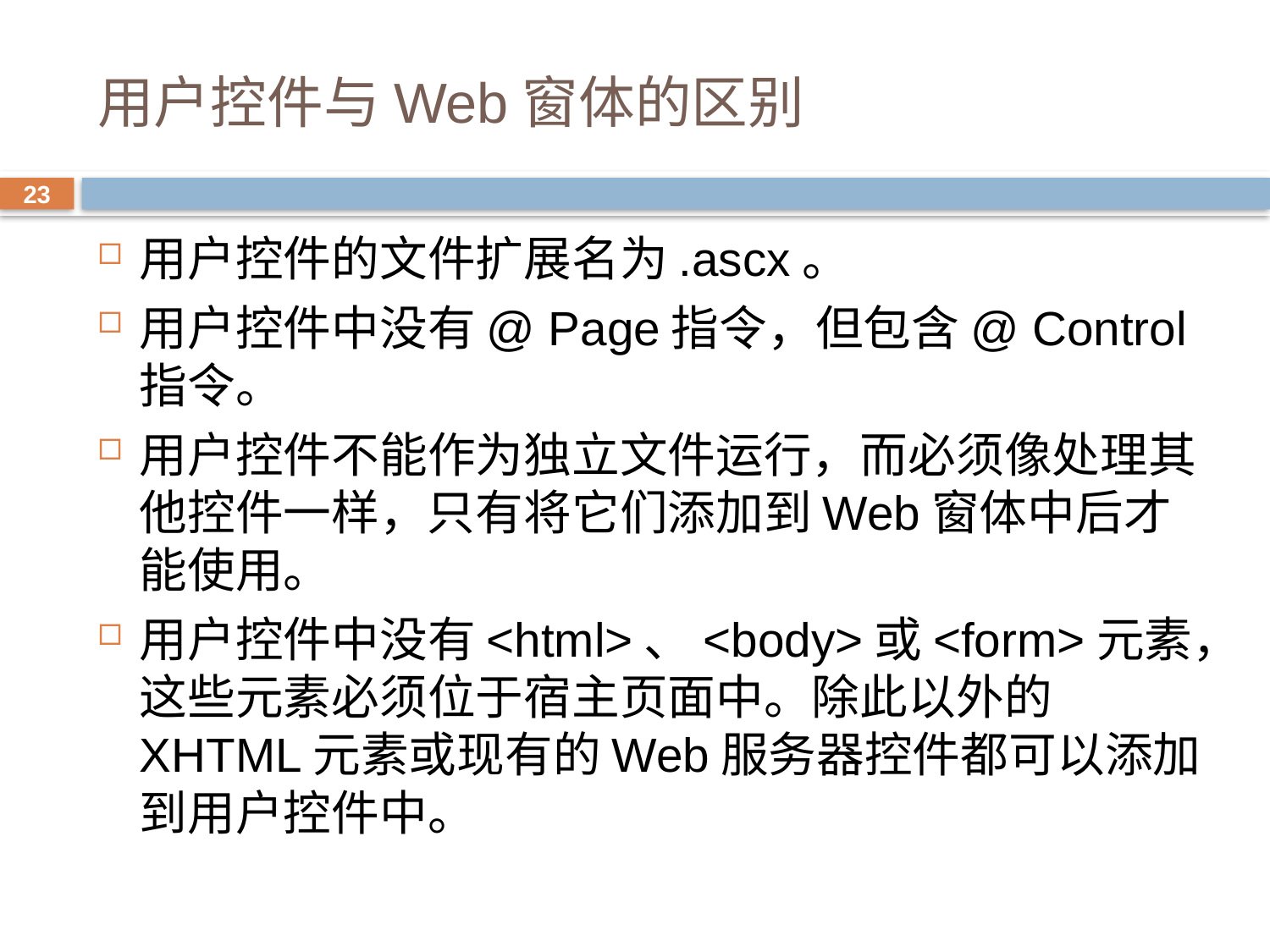

# 用户控件与Web窗体的区别
23
用户控件的文件扩展名为.ascx。
用户控件中没有@ Page指令，但包含@ Control 指令。
用户控件不能作为独立文件运行，而必须像处理其他控件一样，只有将它们添加到Web窗体中后才能使用。
用户控件中没有<html>、<body>或<form>元素，这些元素必须位于宿主页面中。除此以外的XHTML元素或现有的Web服务器控件都可以添加到用户控件中。